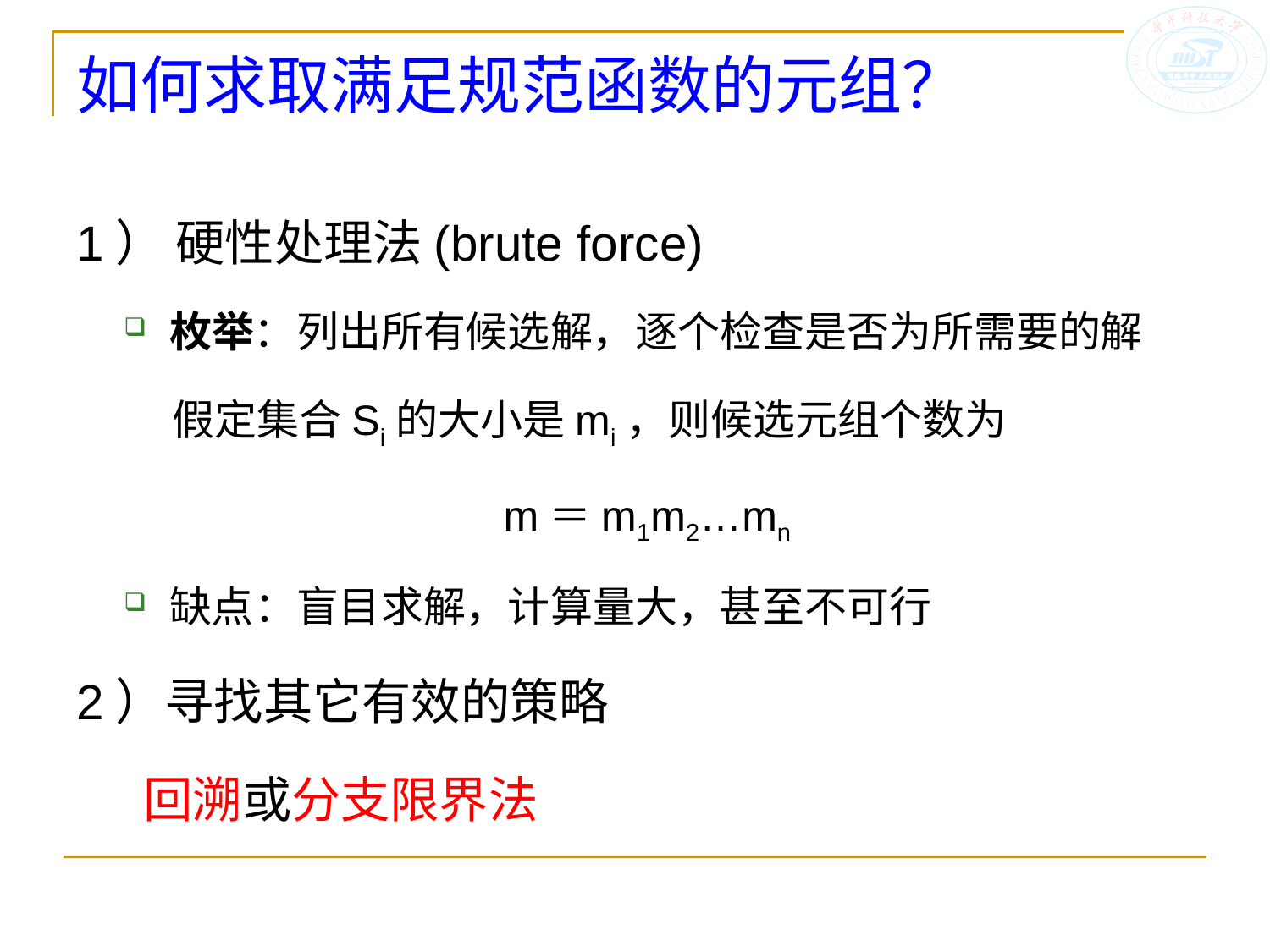

# 如何求取满足规范函数的元组？
1） 硬性处理法(brute force)
枚举：列出所有候选解，逐个检查是否为所需要的解
    假定集合Si的大小是mi，则候选元组个数为
                                m＝m1m2…mn
缺点：盲目求解，计算量大，甚至不可行
2）寻找其它有效的策略
      回溯或分支限界法